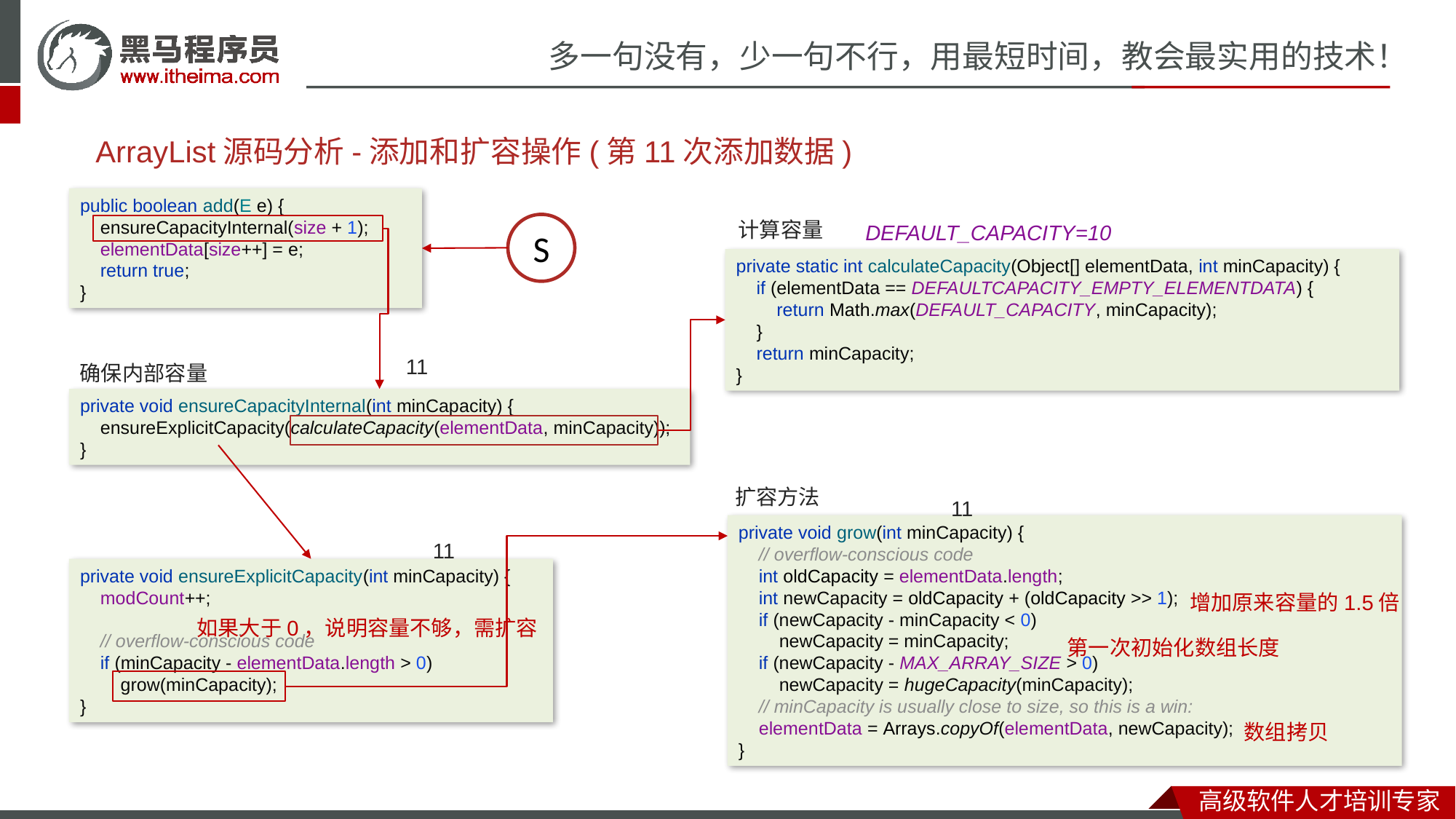

# ArrayList源码分析-添加和扩容操作(第11次添加数据)
public boolean add(E e) {
    ensureCapacityInternal(size + 1);
    elementData[size++] = e;
    return true;
}
计算容量
DEFAULT_CAPACITY=10
S

private static int calculateCapacity(Object[] elementData, int minCapacity) {
    if (elementData == DEFAULTCAPACITY_EMPTY_ELEMENTDATA) {
        return Math.max(DEFAULT_CAPACITY, minCapacity);
    }
    return minCapacity;
}
11
确保内部容量
private void ensureCapacityInternal(int minCapacity) {
    ensureExplicitCapacity(calculateCapacity(elementData, minCapacity));
}

扩容方法
11
private void grow(int minCapacity) {
    // overflow-conscious code
    int oldCapacity = elementData.length;
    int newCapacity = oldCapacity + (oldCapacity >> 1);
    if (newCapacity - minCapacity < 0)
        newCapacity = minCapacity;
    if (newCapacity - MAX_ARRAY_SIZE > 0)
        newCapacity = hugeCapacity(minCapacity);
    // minCapacity is usually close to size, so this is a win:
    elementData = Arrays.copyOf(elementData, newCapacity);
}
11
private void ensureExplicitCapacity(int minCapacity) {
    modCount++;
    // overflow-conscious code
    if (minCapacity - elementData.length > 0)
        grow(minCapacity);
}
增加原来容量的1.5倍
如果大于0，说明容量不够，需扩容
第一次初始化数组长度

数组拷贝